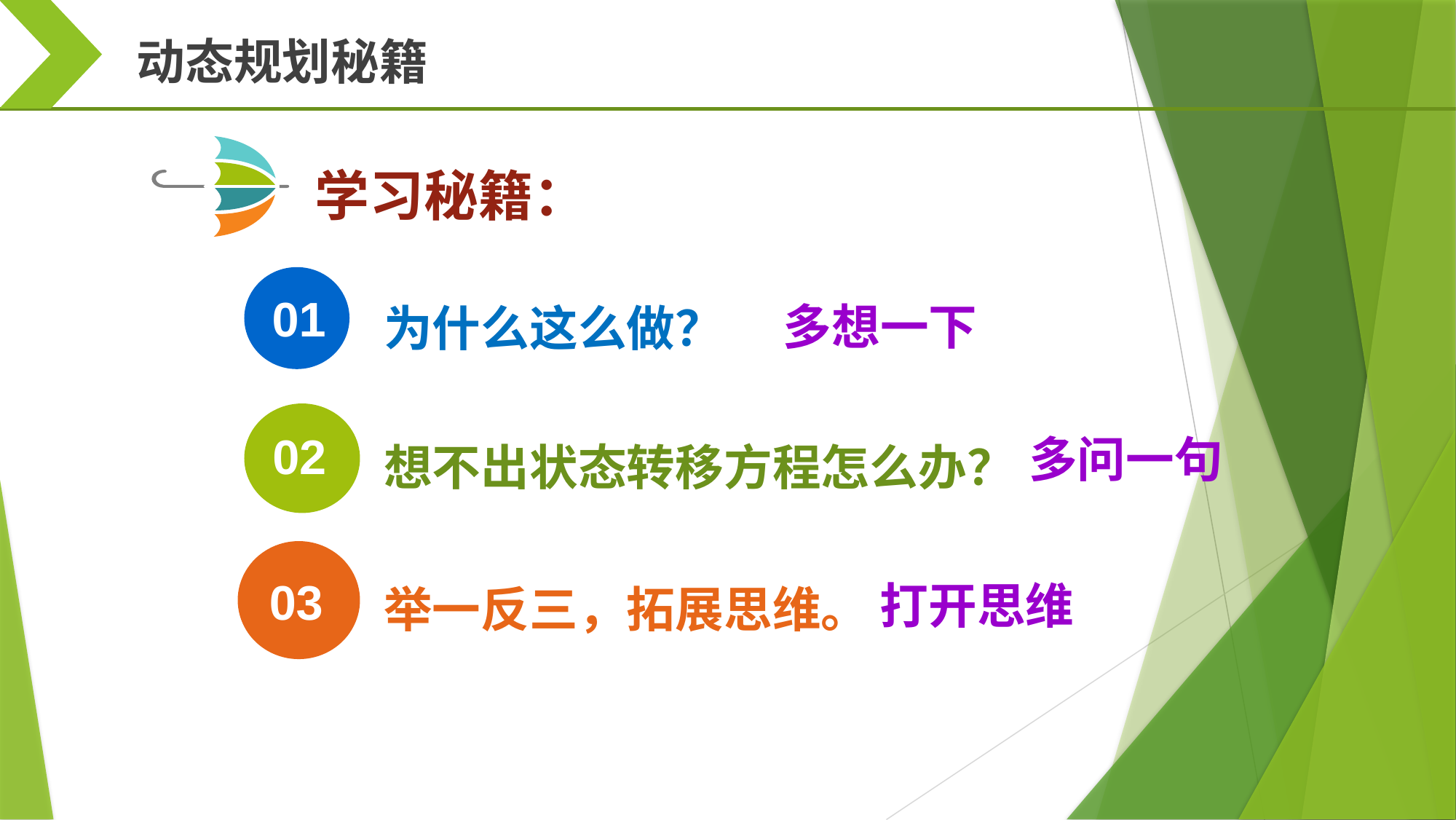

动态规划秘籍

学习秘籍：

01
多想一下
为什么这么做？
多问一句

02
想不出状态转移方程怎么办？

03
打开思维
举一反三，拓展思维。